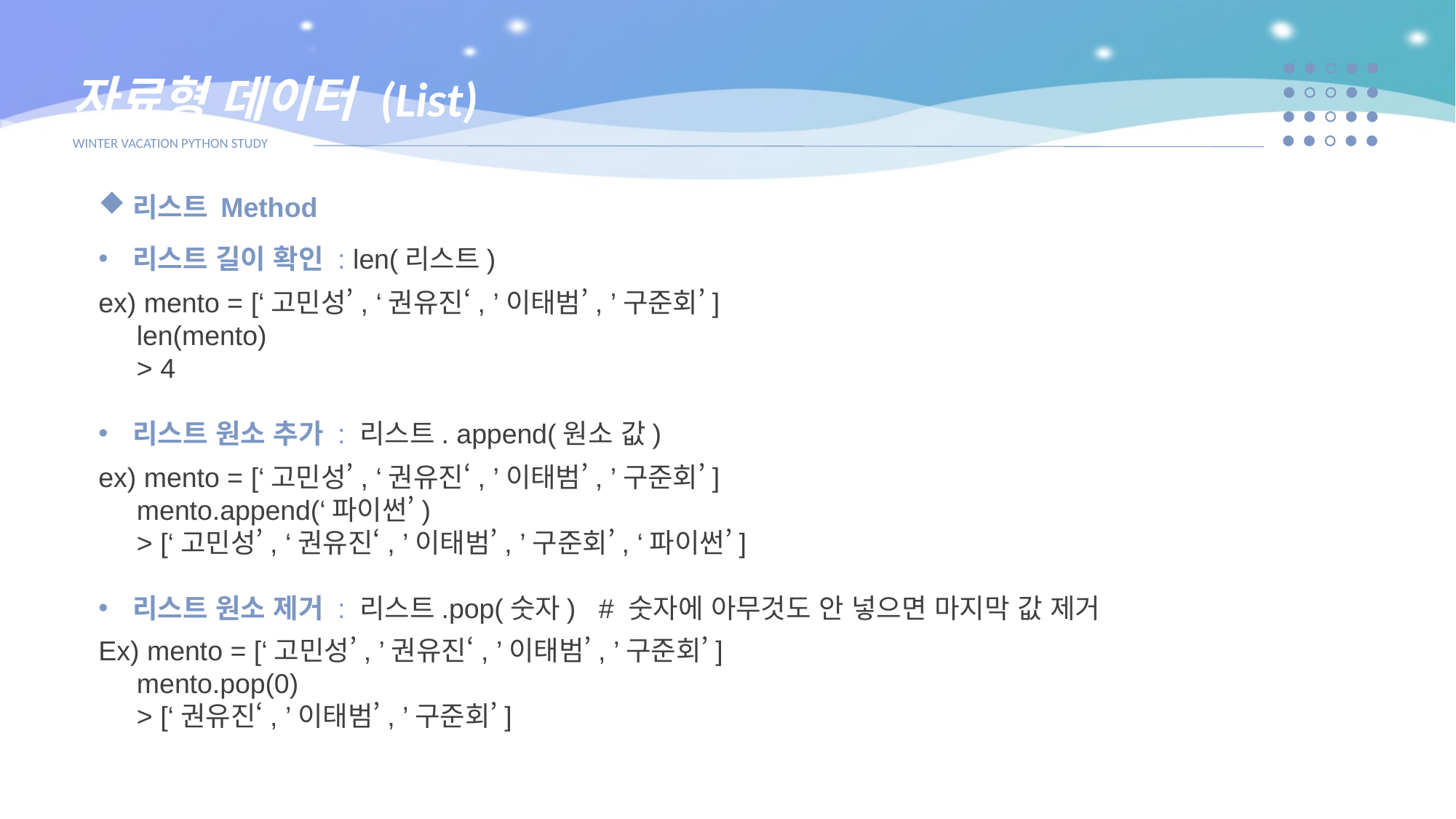

자료형 데이터 (List)
WINTER VACATION PYTHON STUDY

리스트 Method

리스트 길이 확인 : len(리스트)

ex) mento = [‘고민성’, ‘권유진‘, ’이태범’, ’구준회’]
     len(mento)
     > 4

리스트 원소 추가 : 리스트. append(원소 값)

ex) mento = [‘고민성’, ‘권유진‘, ’이태범’, ’구준회’]
     mento.append(‘파이썬’)
     > [‘고민성’, ‘권유진‘, ’이태범’, ’구준회’, ‘파이썬’]

리스트 원소 제거 : 리스트.pop(숫자)   # 숫자에 아무것도 안 넣으면 마지막 값 제거

Ex) mento = [‘고민성’, ’권유진‘, ’이태범’, ’구준회’]
     mento.pop(0)
     > [‘권유진‘, ’이태범’, ’구준회’]